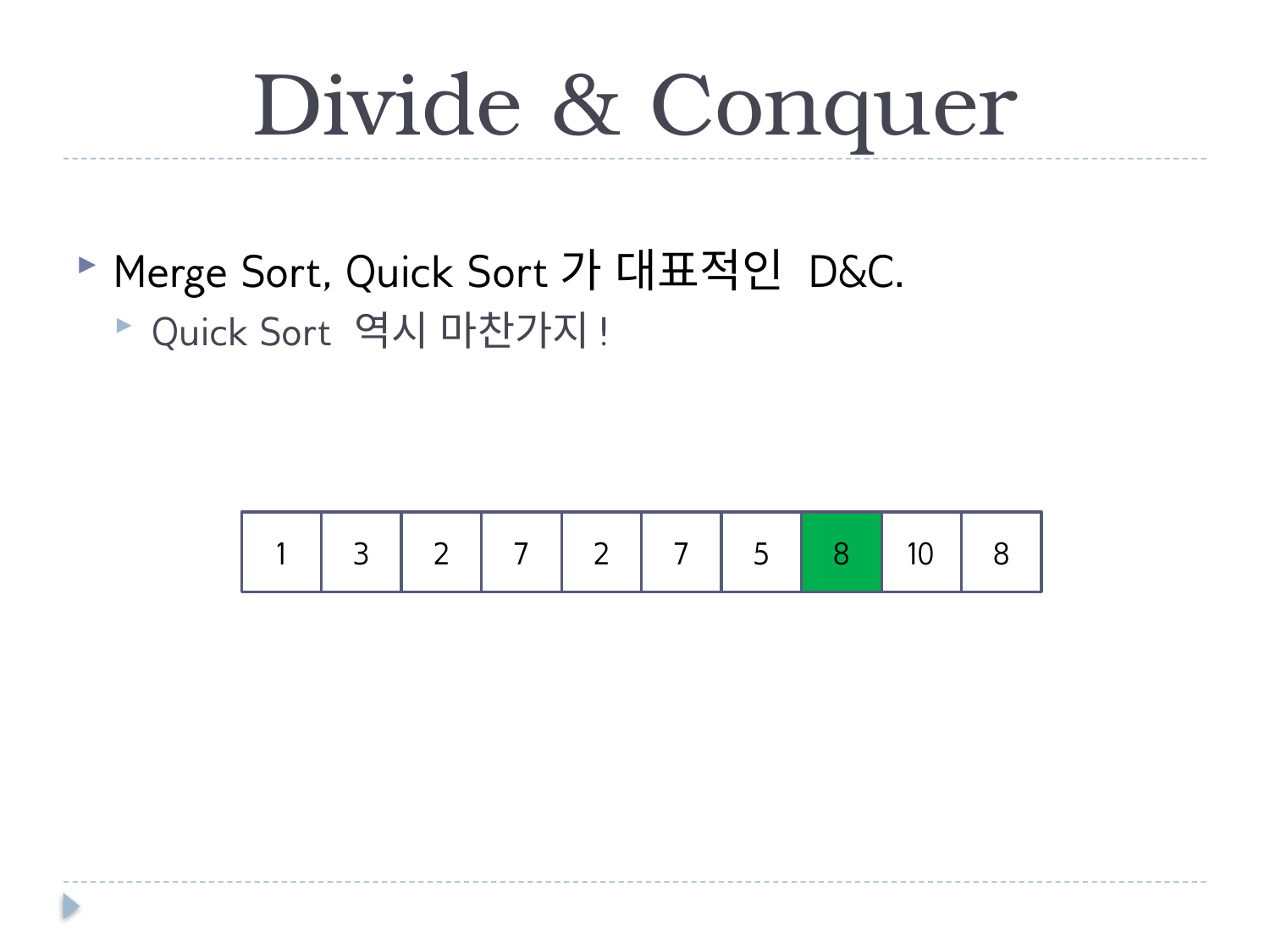

# Divide & Conquer

Merge Sort, Quick Sort가 대표적인 D&C.
Quick Sort 역시 마찬가지!
1
3
2
7
2
7
5
8
10
8